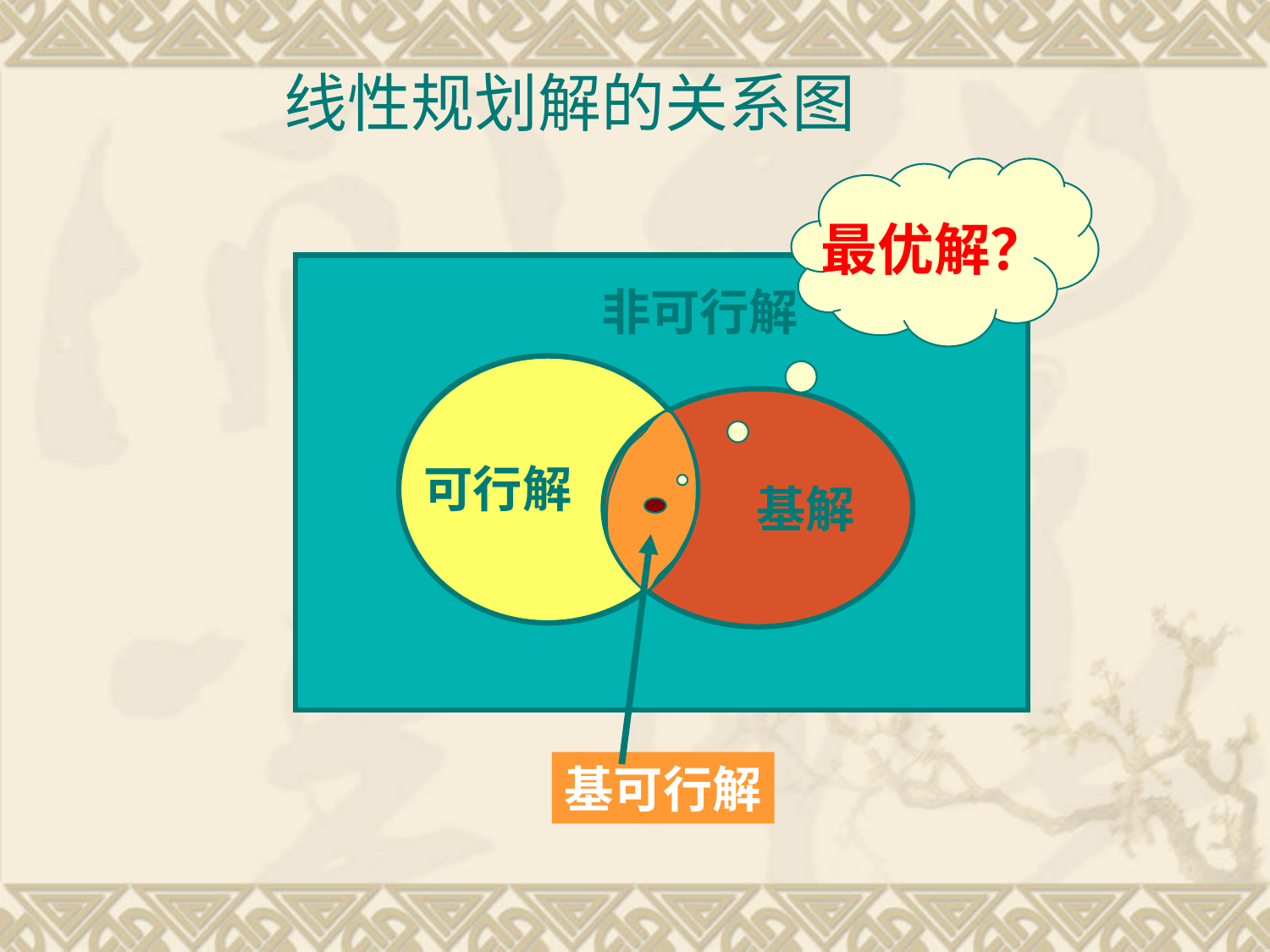

# 线性规划解的关系图
最优解？

      非可行解

可行解

         基解

基可行解